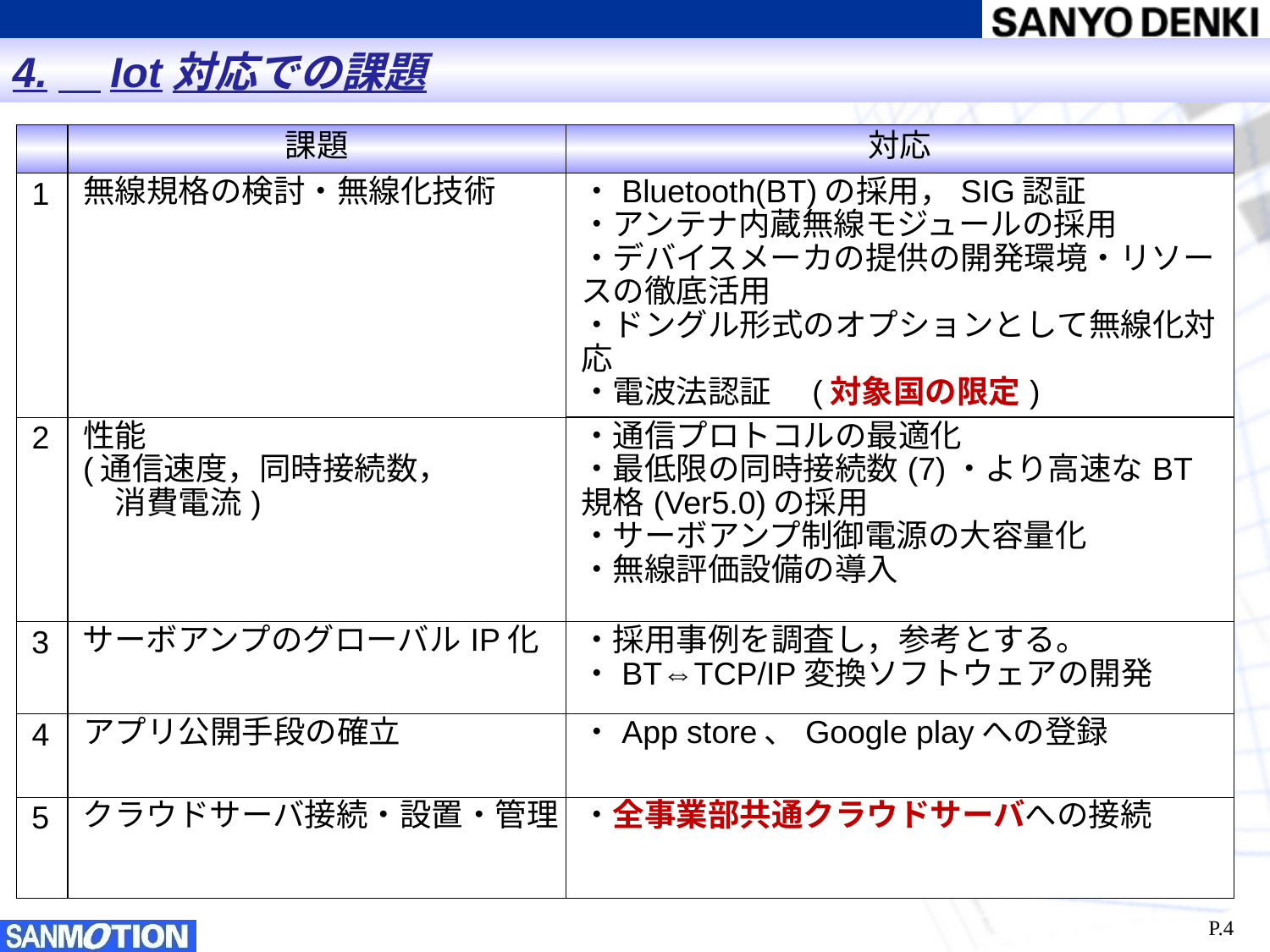

4.　Iot対応での課題
|  | 課題 | 対応 |
| --- | --- | --- |
| 1 | 無線規格の検討・無線化技術 | ・Bluetooth(BT)の採用，SIG認証 ・アンテナ内蔵無線モジュールの採用 ・デバイスメーカの提供の開発環境・リソースの徹底活用 ・ドングル形式のオプションとして無線化対応 ・電波法認証　(対象国の限定) |
| 2 | 性能 (通信速度，同時接続数， 　消費電流) | ・通信プロトコルの最適化 ・最低限の同時接続数(7)・より高速なBT規格(Ver5.0)の採用 ・サーボアンプ制御電源の大容量化 ・無線評価設備の導入 |
| 3 | サーボアンプのグローバルIP化 | ・採用事例を調査し，参考とする。 ・BT⇔TCP/IP変換ソフトウェアの開発 |
| 4 | アプリ公開手段の確立 | ・App store、Google playへの登録 |
| 5 | クラウドサーバ接続・設置・管理 | ・全事業部共通クラウドサーバへの接続 |